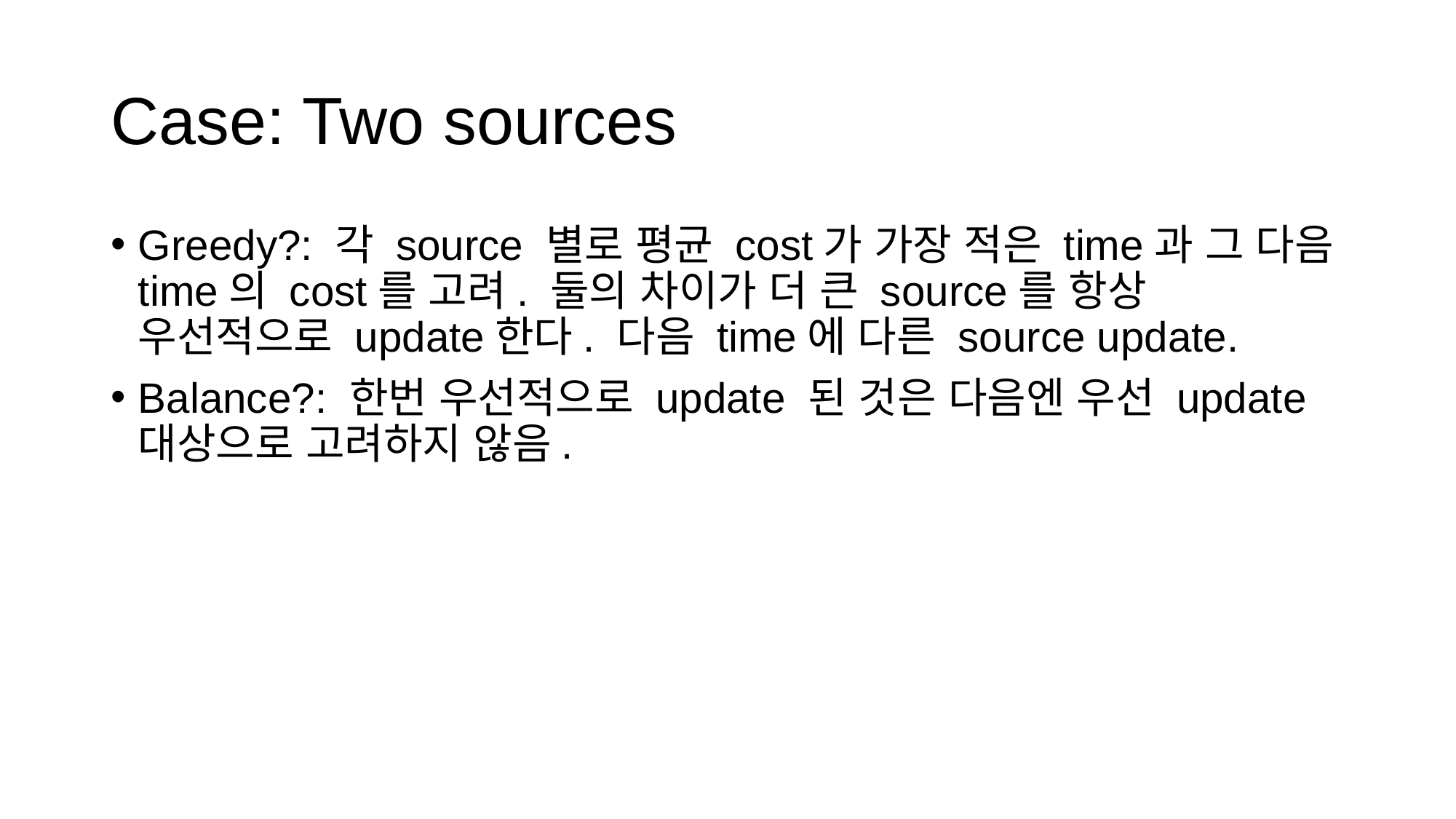

# Case: Two sources
Greedy?: 각 source 별로 평균 cost가 가장 적은 time과 그 다음 time의 cost를 고려. 둘의 차이가 더 큰 source를 항상 우선적으로 update한다. 다음 time에 다른 source update.
Balance?: 한번 우선적으로 update 된 것은 다음엔 우선 update 대상으로 고려하지 않음.